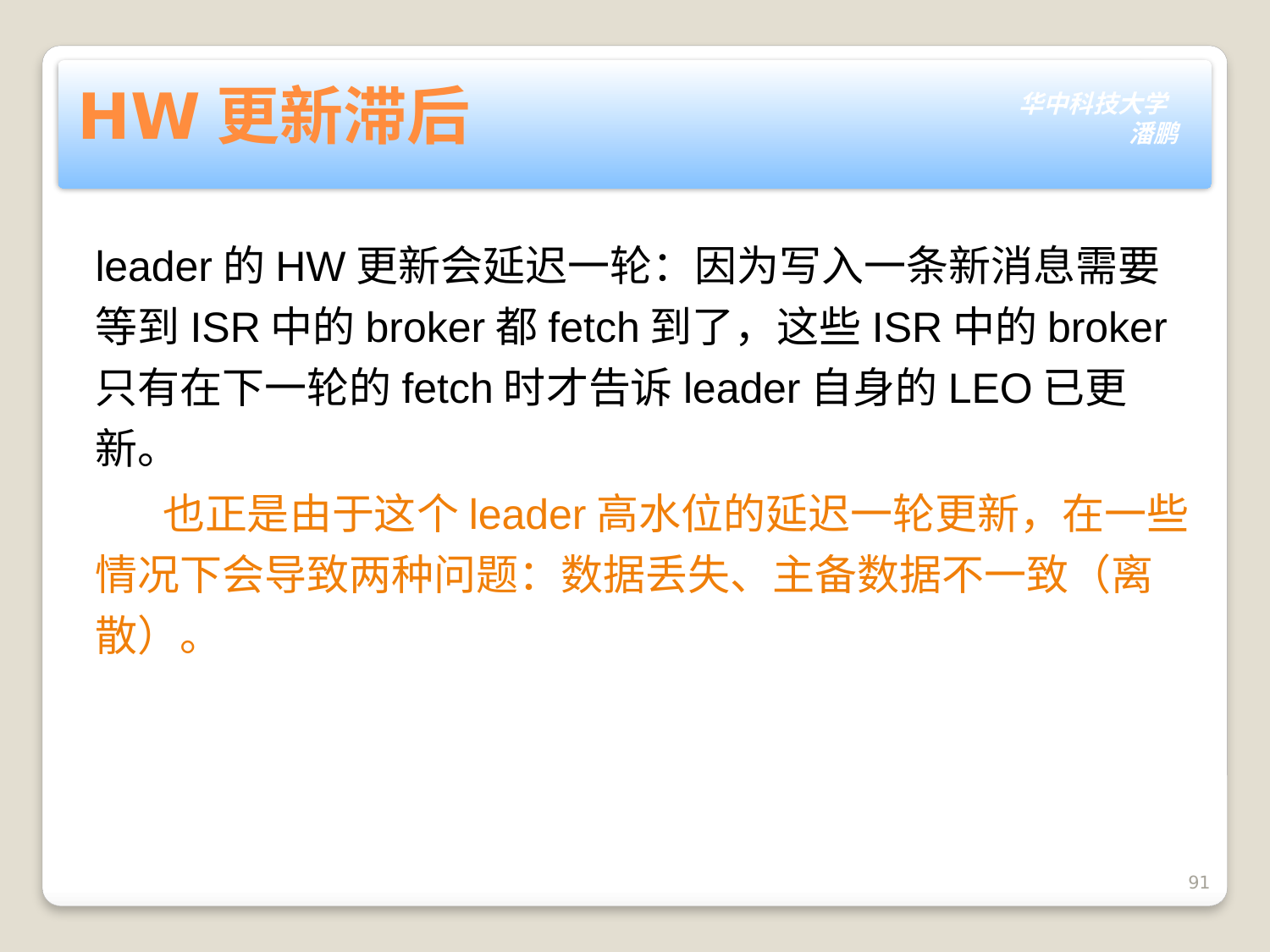

# HW更新滞后
leader的HW更新会延迟一轮：因为写入一条新消息需要等到ISR中的broker都fetch到了，这些ISR中的broker只有在下一轮的fetch时才告诉leader自身的LEO已更新。
      也正是由于这个leader高水位的延迟一轮更新，在一些情况下会导致两种问题：数据丢失、主备数据不一致（离散）。
91